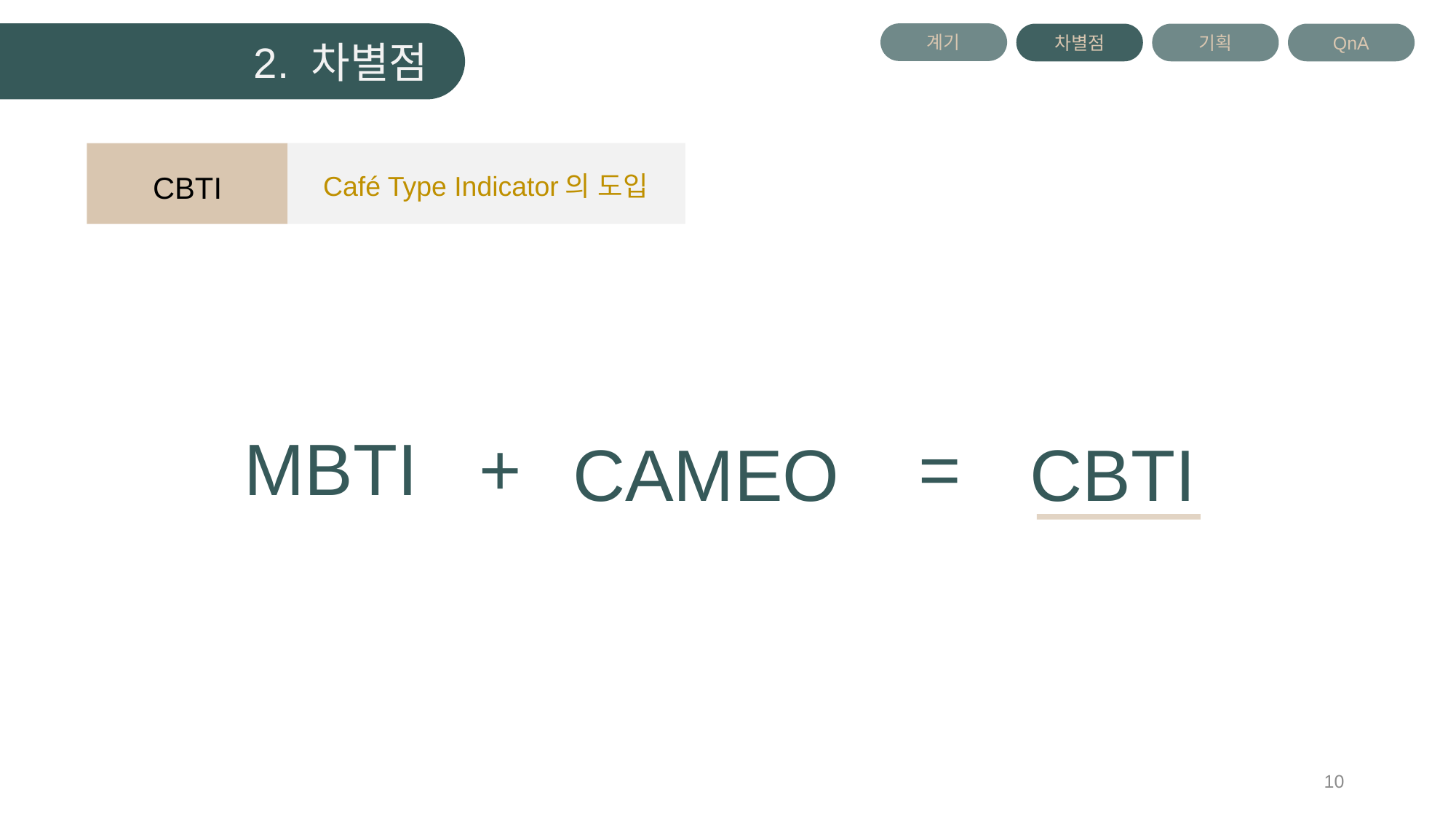

2. 차별점
계기
QnA
차별점
기획

CBTI
Café Type Indicator의 도입
 MBTI
+
=
CBTI
CAMEO

10